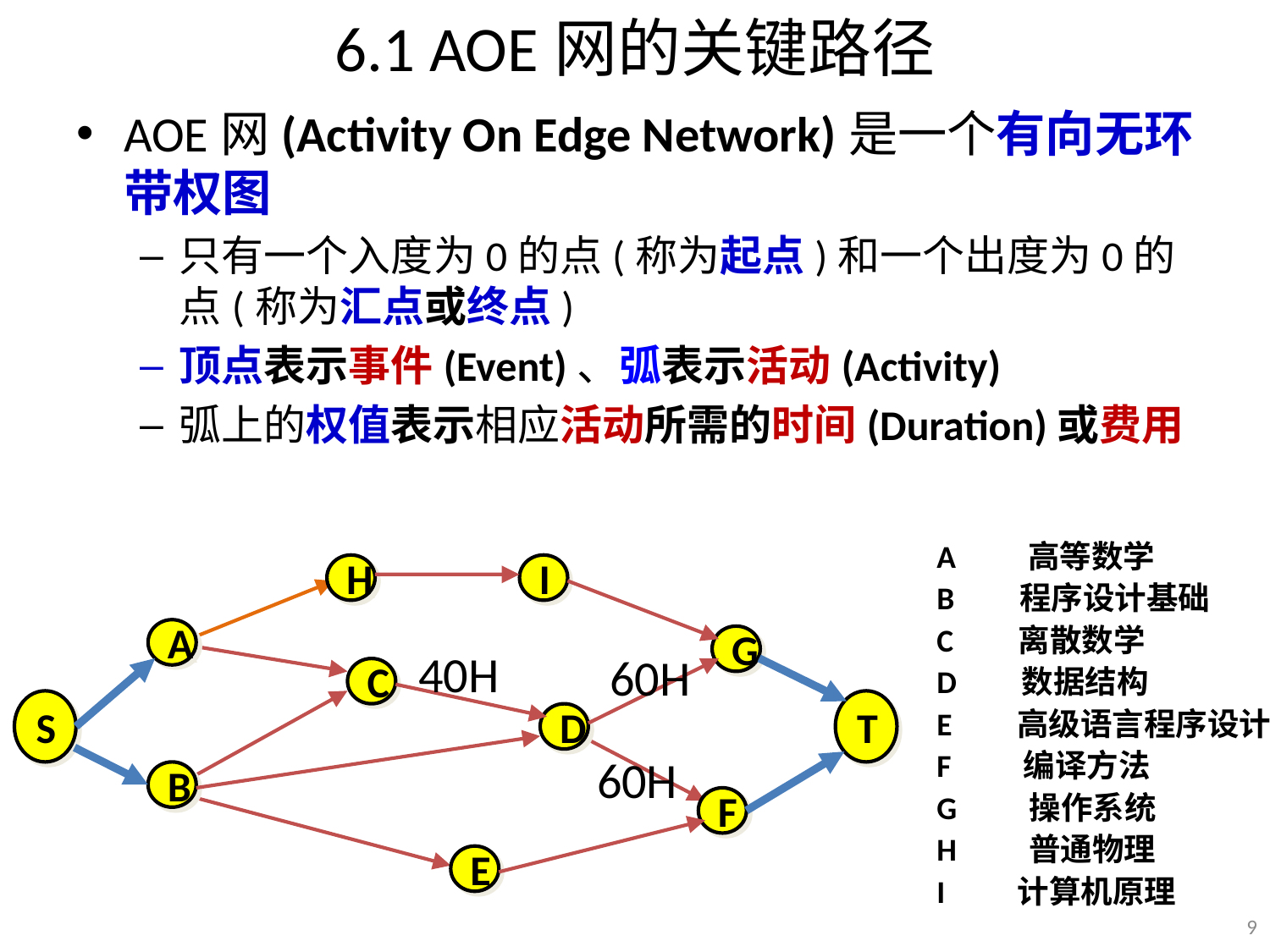

# 6.1 AOE网的关键路径
AOE网(Activity On Edge Network)是一个有向无环带权图
只有一个入度为0的点(称为起点)和一个出度为0的点(称为汇点或终点)
顶点表示事件(Event)、弧表示活动(Activity)
弧上的权值表示相应活动所需的时间(Duration)或费用
  A         高等数学
  B        程序设计基础
  C        离散数学
  D        数据结构
  E        高级语言程序设计
  F         编译方法
  G         操作系统
  H         普通物理
  I         计算机原理
H
I

A
G

C

D

B
F

E
40H
60H
S
T
60H
9